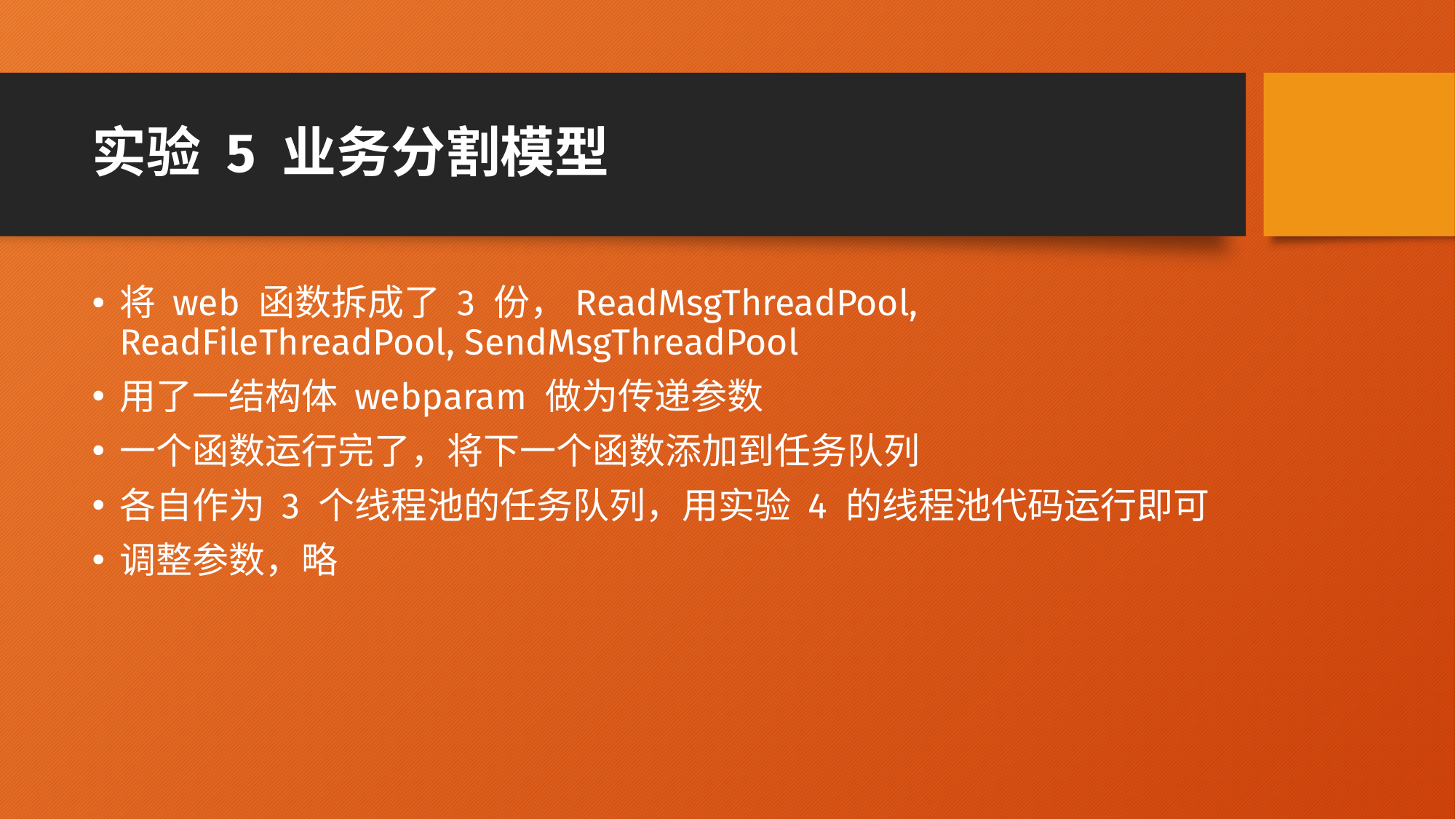

# 实验 5 业务分割模型
将 web 函数拆成了 3 份，ReadMsgThreadPool, ReadFileThreadPool, SendMsgThreadPool
用了一结构体 webparam 做为传递参数
一个函数运行完了，将下一个函数添加到任务队列
各自作为 3 个线程池的任务队列，用实验 4 的线程池代码运行即可
调整参数，略